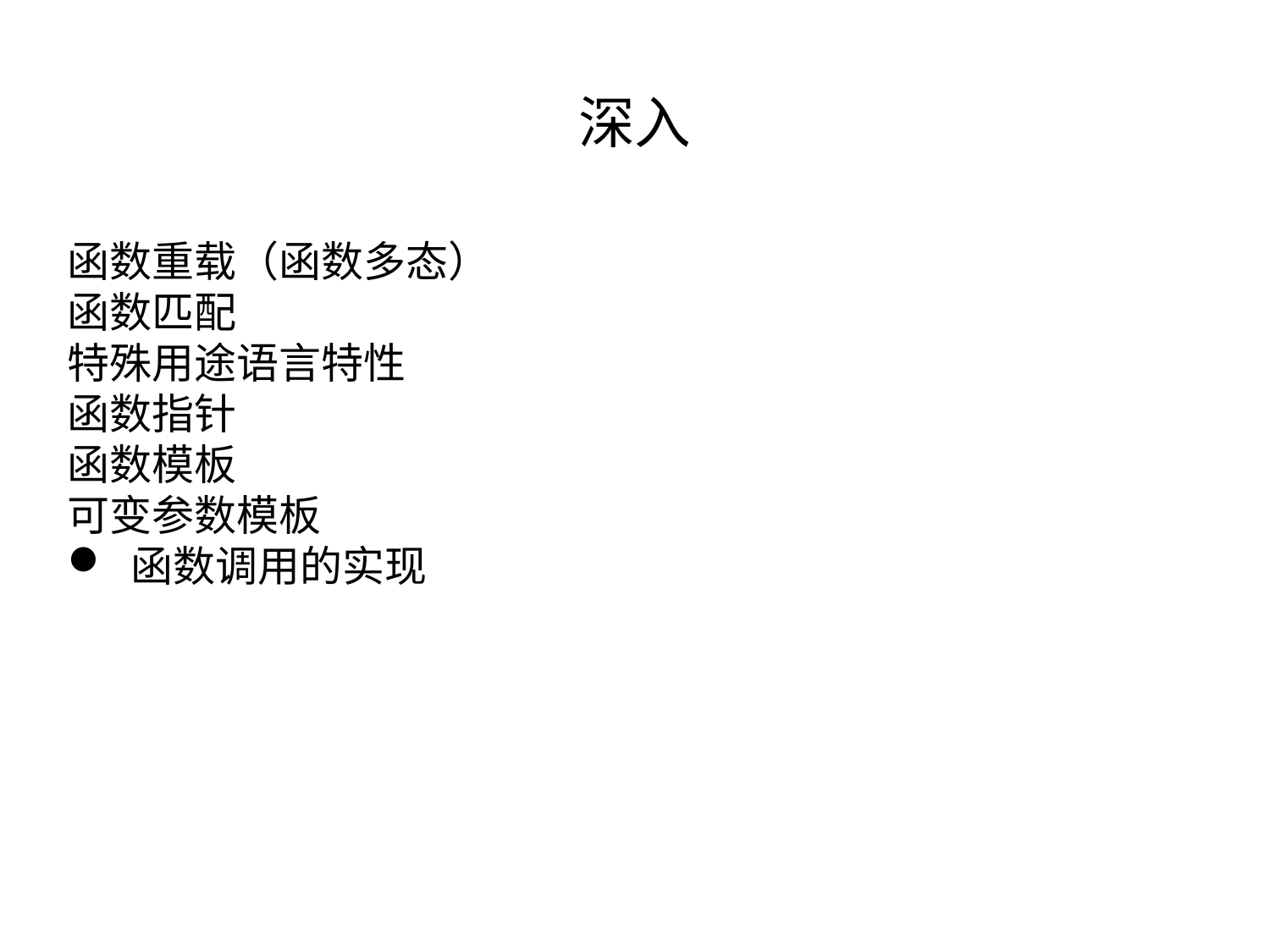

深入
函数重载（函数多态）
函数匹配
特殊用途语言特性
函数指针
函数模板
可变参数模板
函数调用的实现